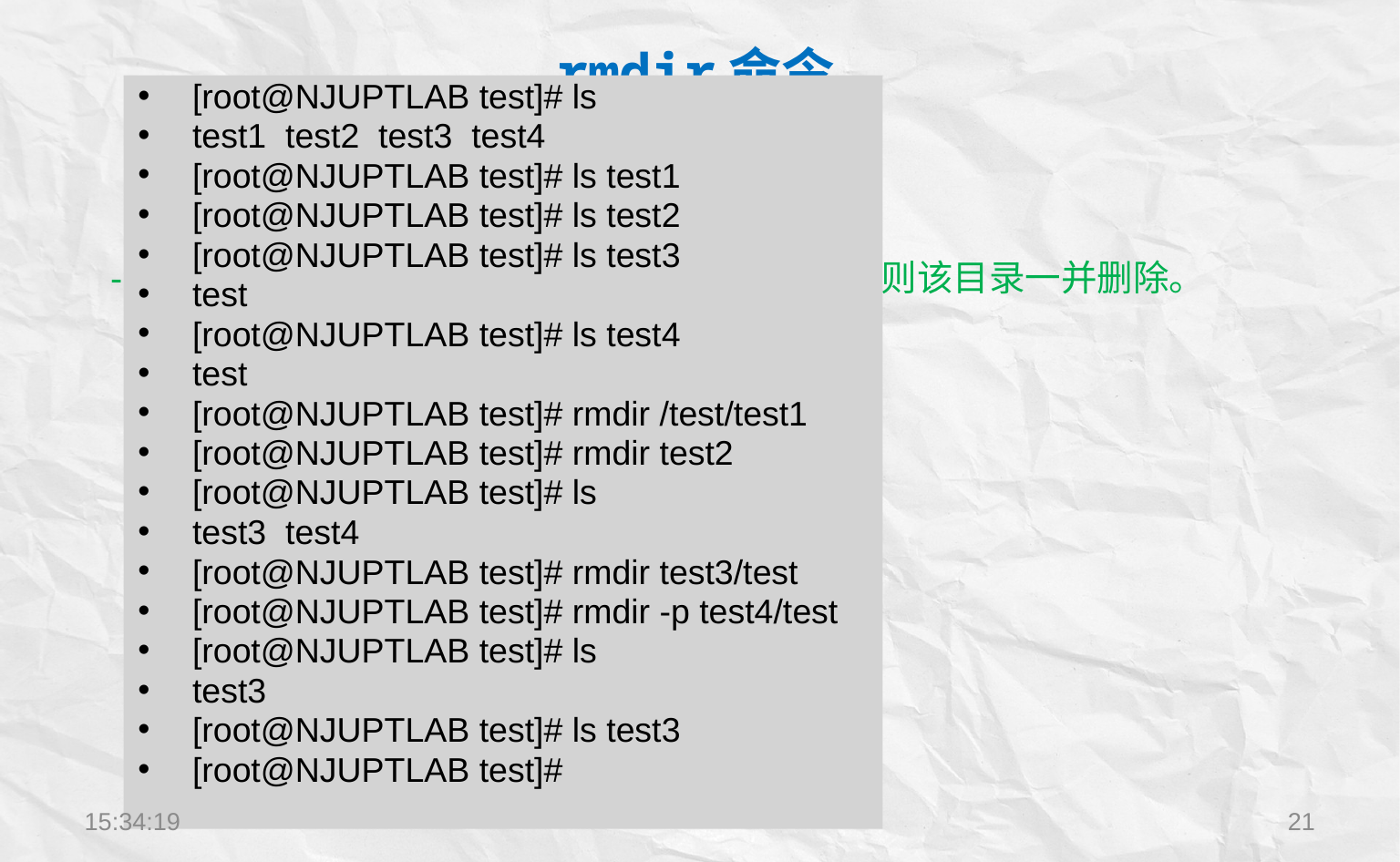

rmdir命令
[root@NJUPTLAB test]# ls
test1  test2  test3  test4
[root@NJUPTLAB test]# ls test1
[root@NJUPTLAB test]# ls test2
[root@NJUPTLAB test]# ls test3
test
[root@NJUPTLAB test]# ls test4
test
[root@NJUPTLAB test]# rmdir /test/test1
[root@NJUPTLAB test]# rmdir test2
[root@NJUPTLAB test]# ls
test3  test4
[root@NJUPTLAB test]# rmdir test3/test
[root@NJUPTLAB test]# rmdir -p test4/test
[root@NJUPTLAB test]# ls
test3
[root@NJUPTLAB test]# ls test3
[root@NJUPTLAB test]#

【功能说明】：删除空的目录。
【命令格式】：rmdir [参数] [路径/目录名称]
【常用参数】：rmdir命令的常用参数如下：
-p 是当子目录被删除后使它也成为空目录的话，则该目录一并删除。
15:34:19
21